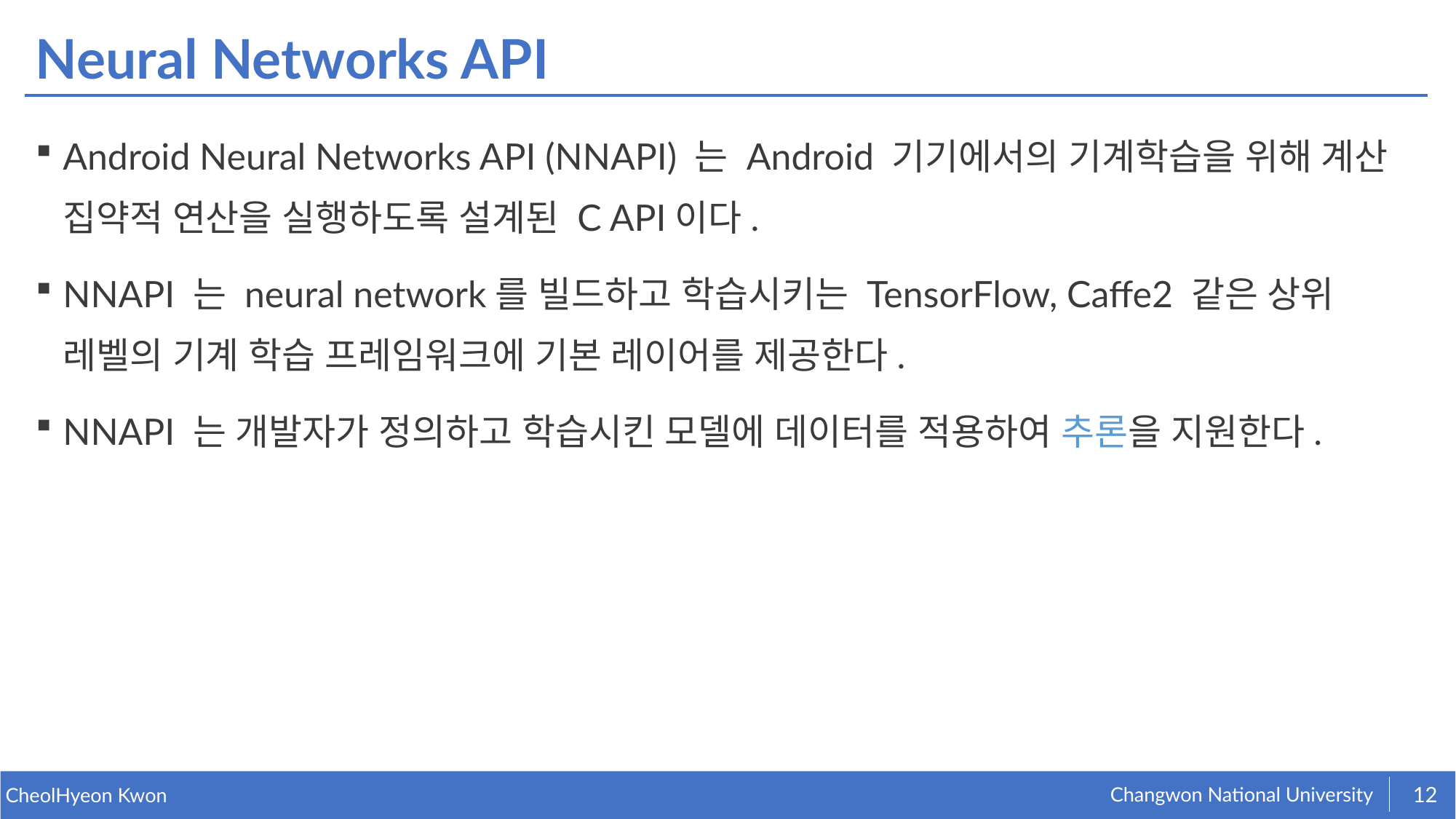

# Neural Networks API
Android Neural Networks API (NNAPI) 는 Android 기기에서의 기계학습을 위해 계산 집약적 연산을 실행하도록 설계된 C API이다.
NNAPI 는 neural network를 빌드하고 학습시키는 TensorFlow, Caffe2 같은 상위 레벨의 기계 학습 프레임워크에 기본 레이어를 제공한다.
NNAPI 는 개발자가 정의하고 학습시킨 모델에 데이터를 적용하여 추론을 지원한다.
12